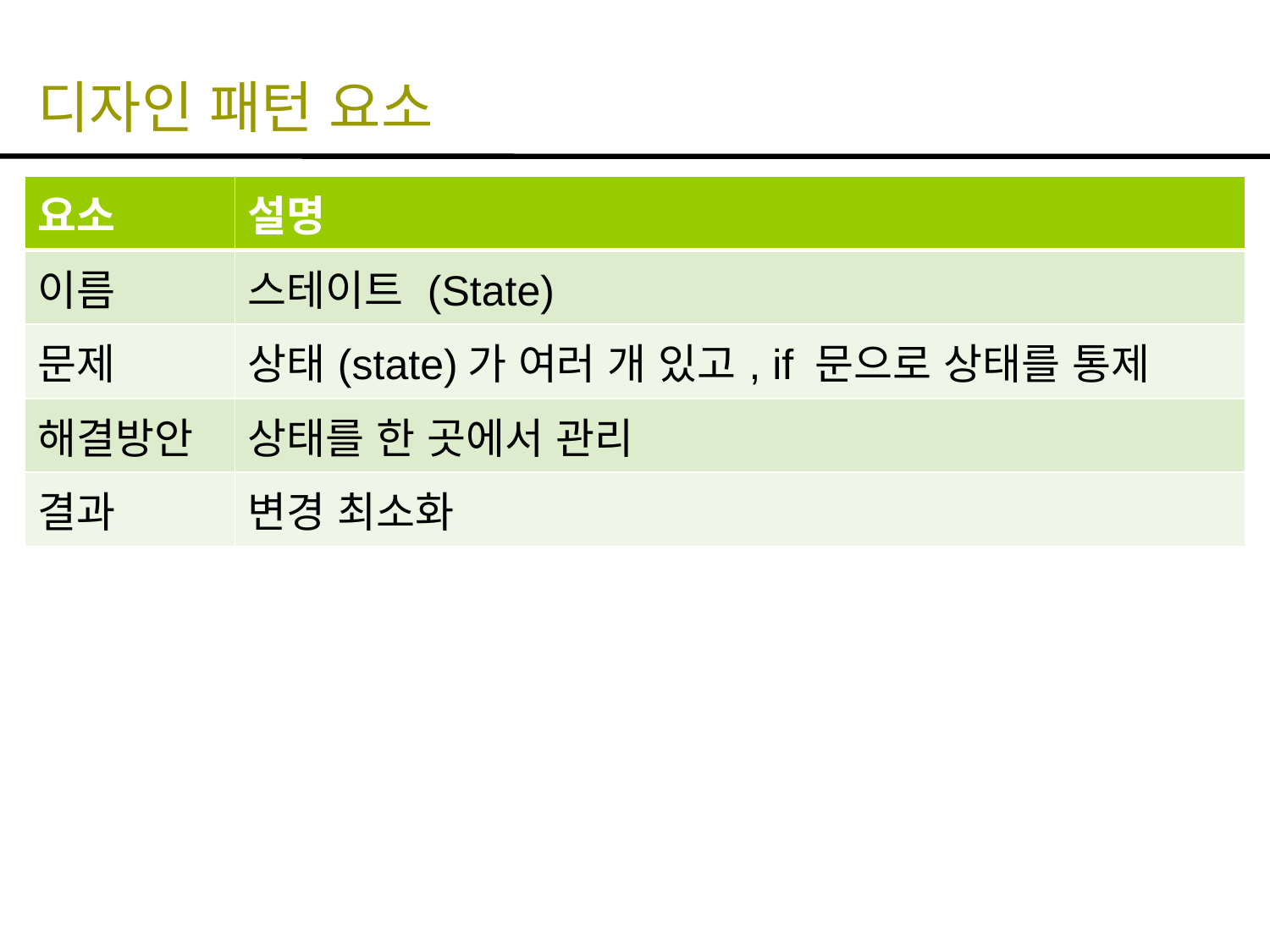

# 디자인 패턴 요소
| 요소 | 설명 |
| --- | --- |
| 이름 | 스테이트 (State) |
| 문제 | 상태(state)가 여러 개 있고, if 문으로 상태를 통제 |
| 해결방안 | 상태를 한 곳에서 관리 |
| 결과 | 변경 최소화 |